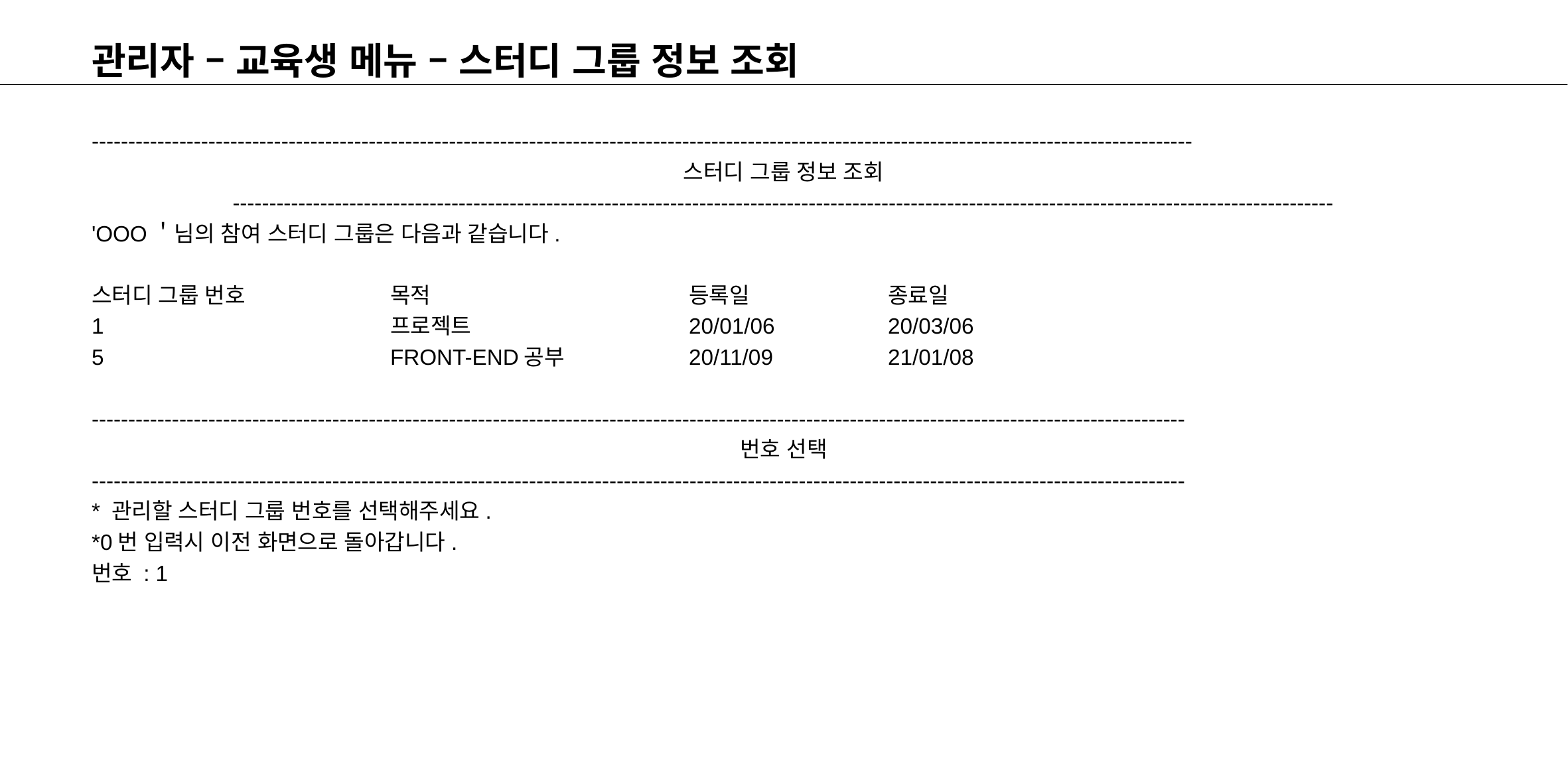

# 관리자 – 교육생 메뉴 – 스터디 그룹 정보 조회
-------------------------------------------------------------------------------------------------------------------------------------------------------
스터디 그룹 정보 조회
-------------------------------------------------------------------------------------------------------------------------------------------------------
'OOO＇님의 참여 스터디 그룹은 다음과 같습니다.

스터디 그룹 번호		목적			등록일		종료일
1			프로젝트			20/01/06		20/03/06
5			FRONT-END공부		20/11/09		21/01/08

------------------------------------------------------------------------------------------------------------------------------------------------------
번호 선택
------------------------------------------------------------------------------------------------------------------------------------------------------
* 관리할 스터디 그룹 번호를 선택해주세요.
*0번 입력시 이전 화면으로 돌아갑니다.
번호 : 1